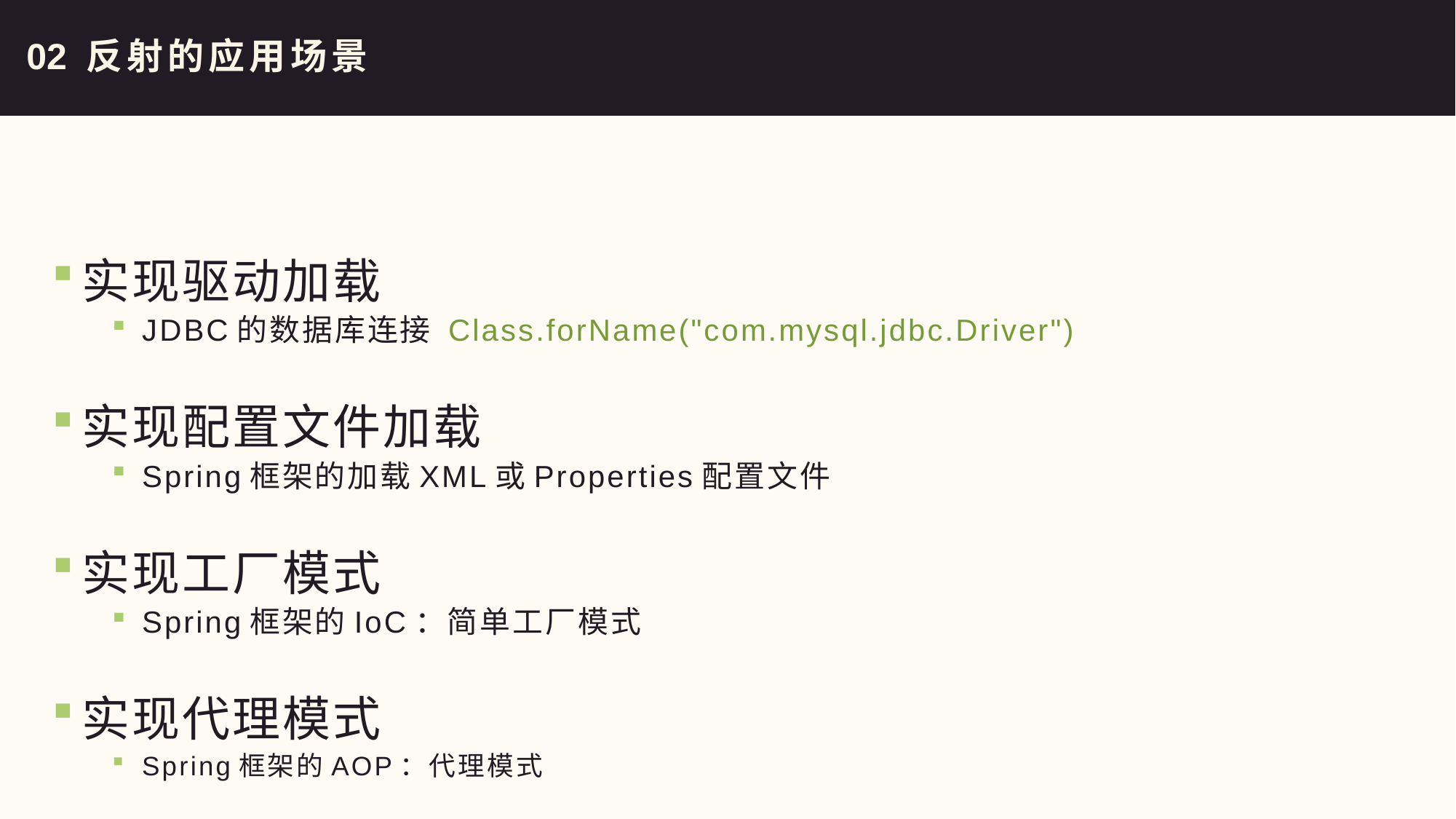

02 反射的应用场景
实现驱动加载
JDBC的数据库连接 Class.forName("com.mysql.jdbc.Driver")
实现配置文件加载
Spring框架的加载XML或Properties配置文件
实现工厂模式
Spring框架的IoC：简单工厂模式
实现代理模式
Spring框架的AOP：代理模式